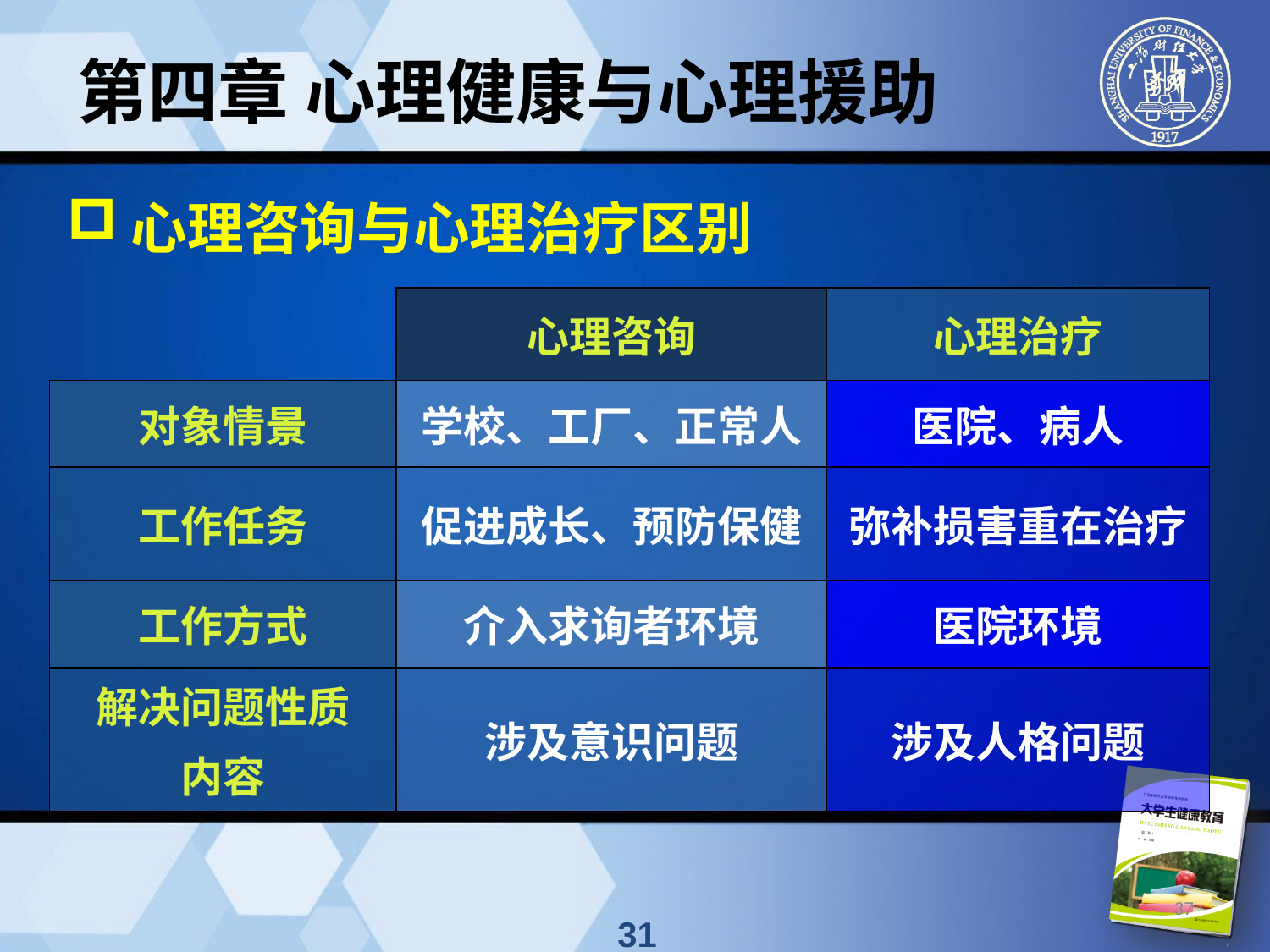

第四章 心理健康与心理援助
# 心理咨询与心理治疗区别
|  | 心理咨询 | 心理治疗 |
| --- | --- | --- |
| 对象情景 | 学校、工厂、正常人 | 医院、病人 |
| 工作任务 | 促进成长、预防保健 | 弥补损害重在治疗 |
| 工作方式 | 介入求询者环境 | 医院环境 |
| 解决问题性质 内容 | 涉及意识问题 | 涉及人格问题 |
37
31